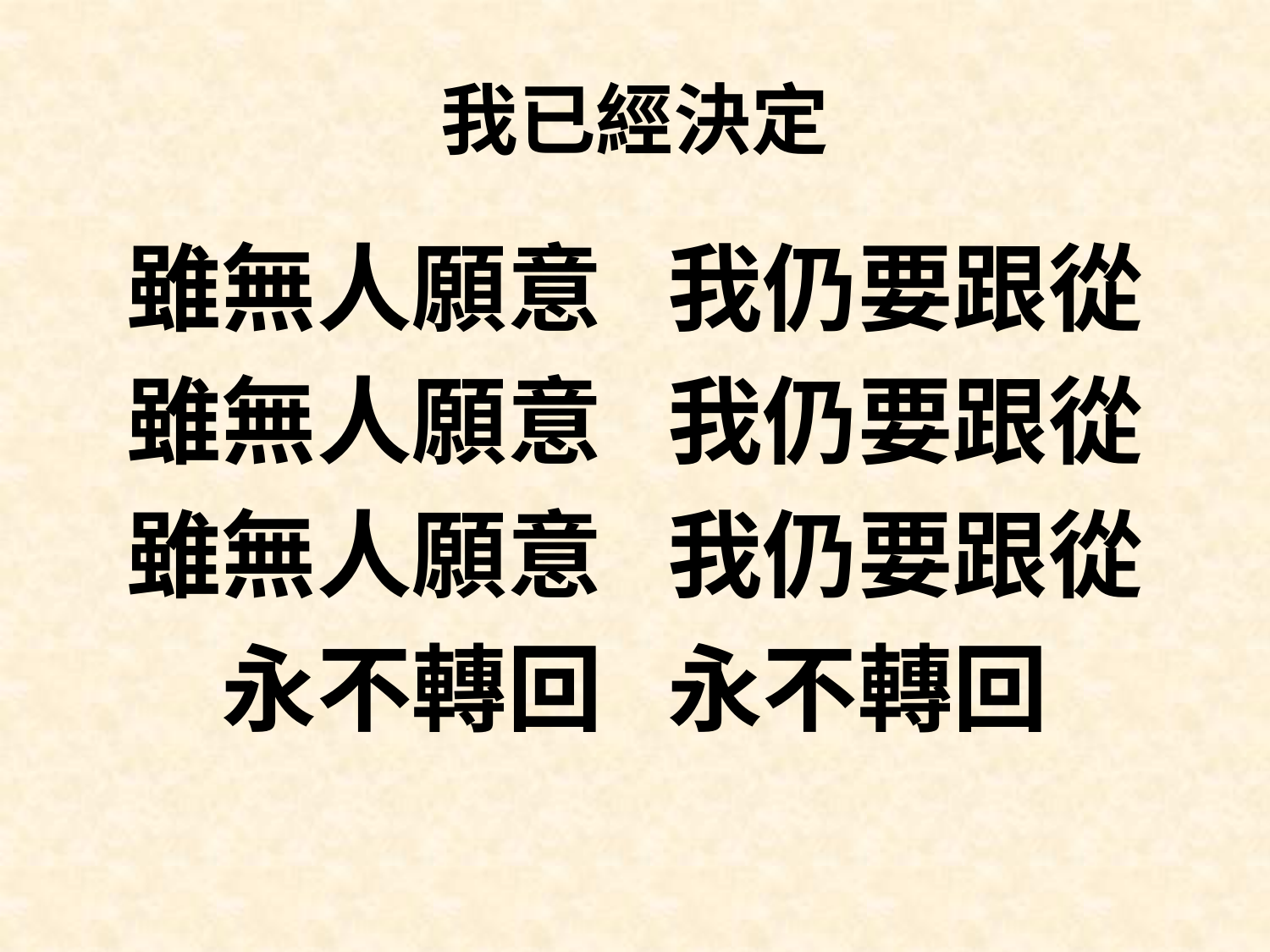

# 我已經決定
雖無人願意   我仍要跟從
雖無人願意   我仍要跟從
雖無人願意   我仍要跟從
永不轉回   永不轉回